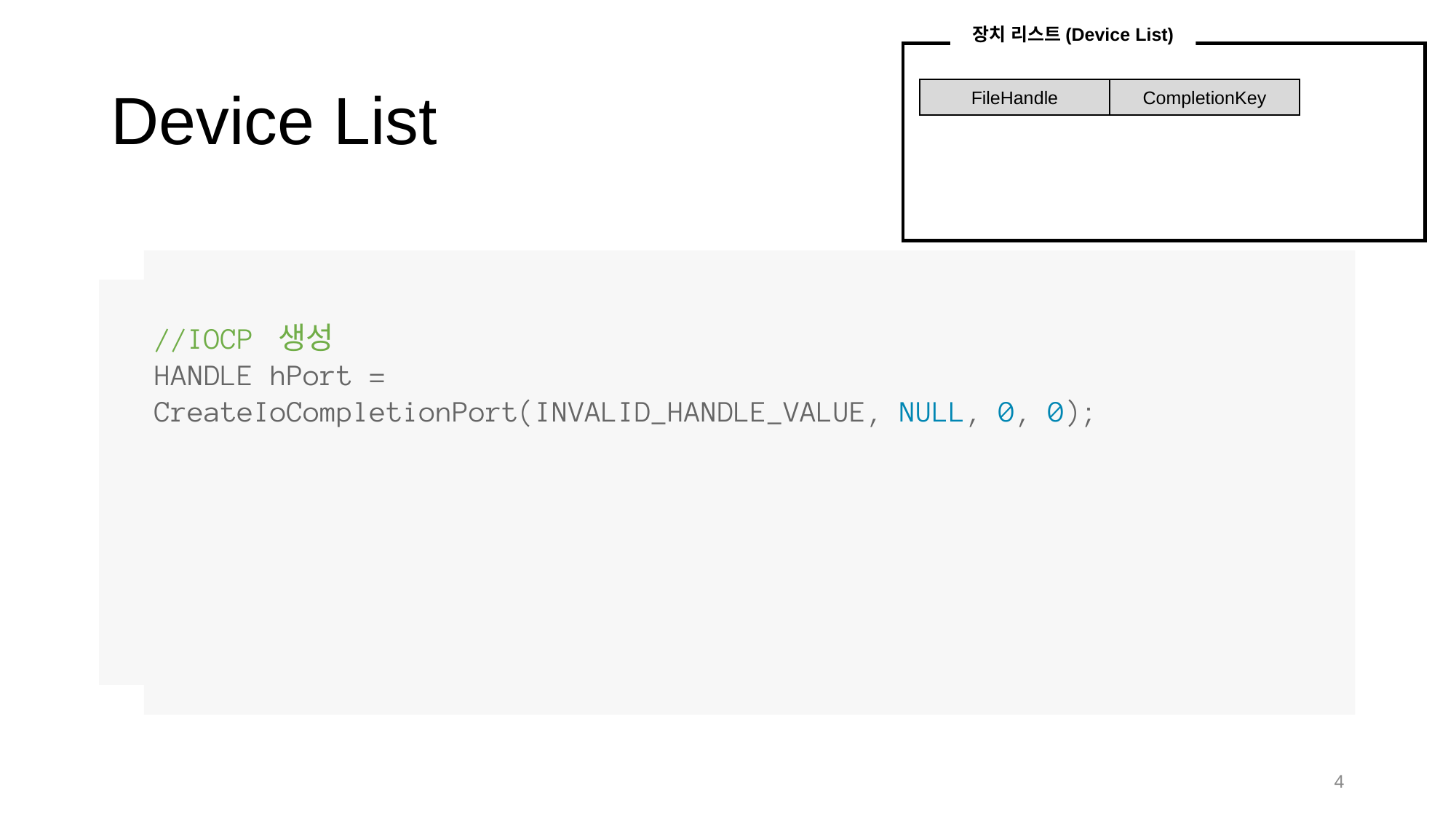

장치 리스트(Device List)

CompletionKey
FileHandle
# Device List

//IOCP 생성
HANDLE hPort =
CreateIoCompletionPort(INVALID_HANDLE_VALUE, NULL, 0, 0);

4